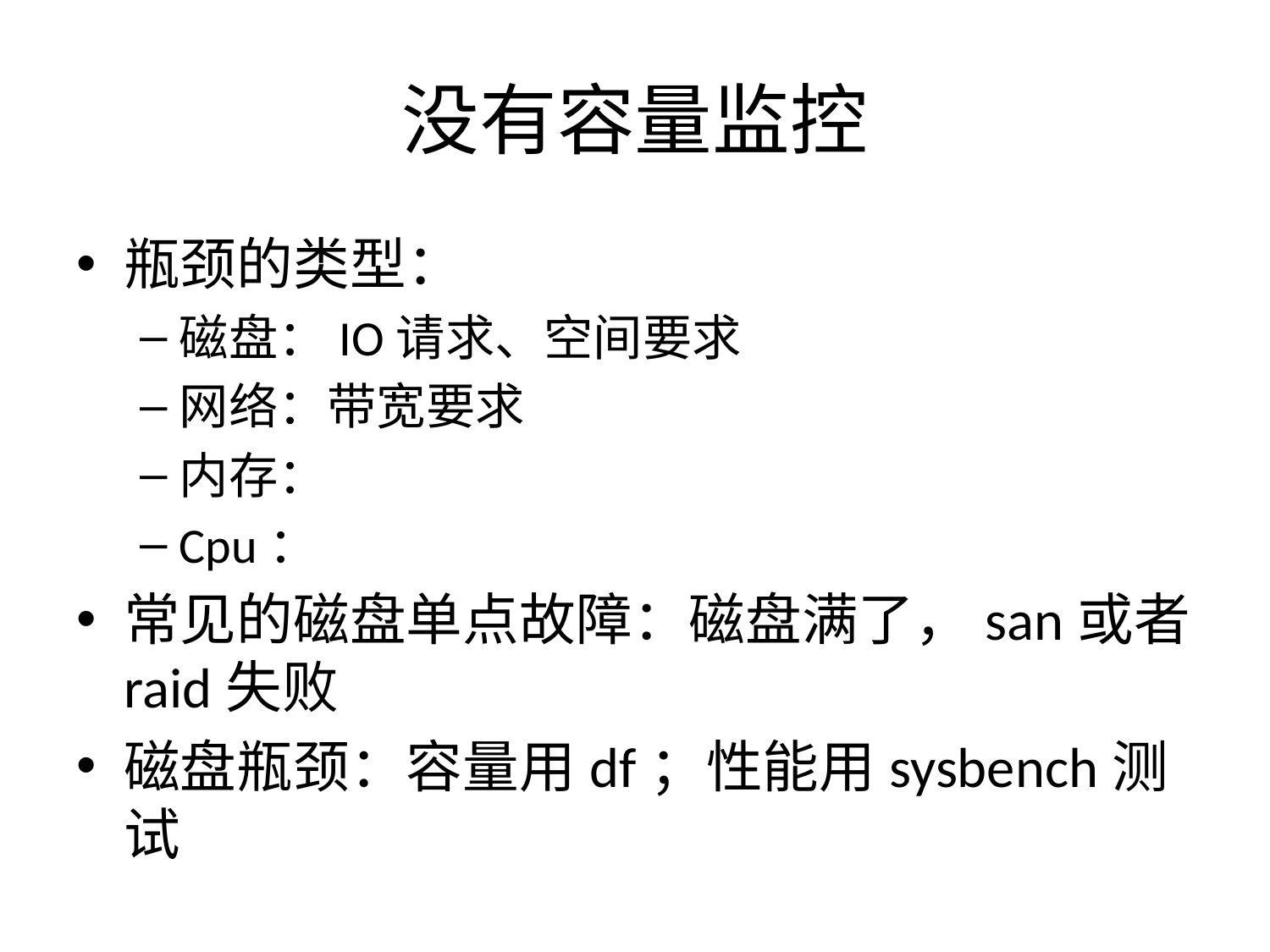

# 没有容量监控
瓶颈的类型：
磁盘：IO请求、空间要求
网络：带宽要求
内存：
Cpu：
常见的磁盘单点故障：磁盘满了，san或者raid失败
磁盘瓶颈：容量用df；性能用sysbench测试